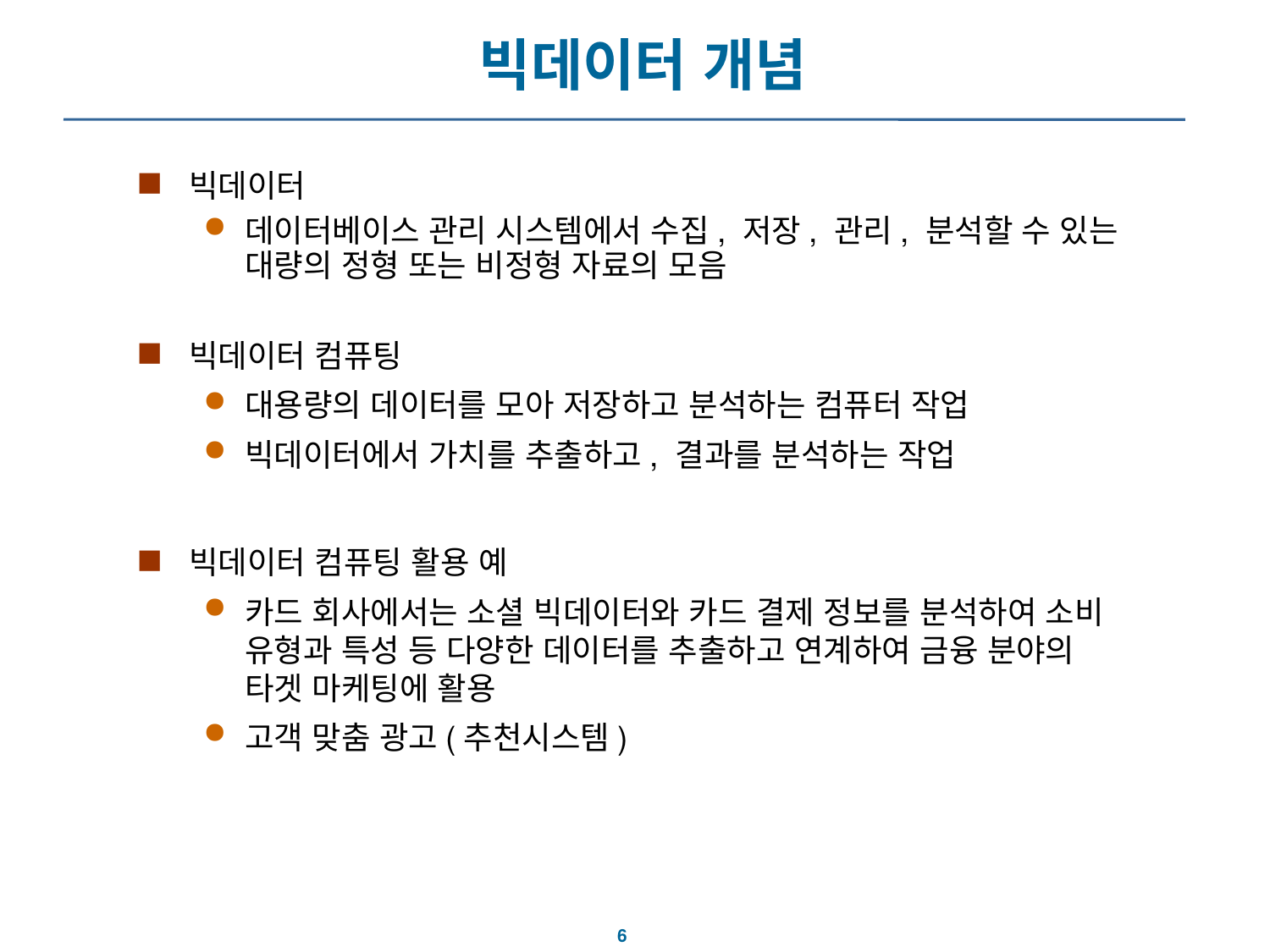

# 빅데이터 개념
빅데이터
데이터베이스 관리 시스템에서 수집, 저장, 관리, 분석할 수 있는 대량의 정형 또는 비정형 자료의 모음

빅데이터 컴퓨팅
대용량의 데이터를 모아 저장하고 분석하는 컴퓨터 작업
빅데이터에서 가치를 추출하고, 결과를 분석하는 작업

빅데이터 컴퓨팅 활용 예
카드 회사에서는 소셜 빅데이터와 카드 결제 정보를 분석하여 소비 유형과 특성 등 다양한 데이터를 추출하고 연계하여 금융 분야의 타겟 마케팅에 활용
고객 맞춤 광고(추천시스템)